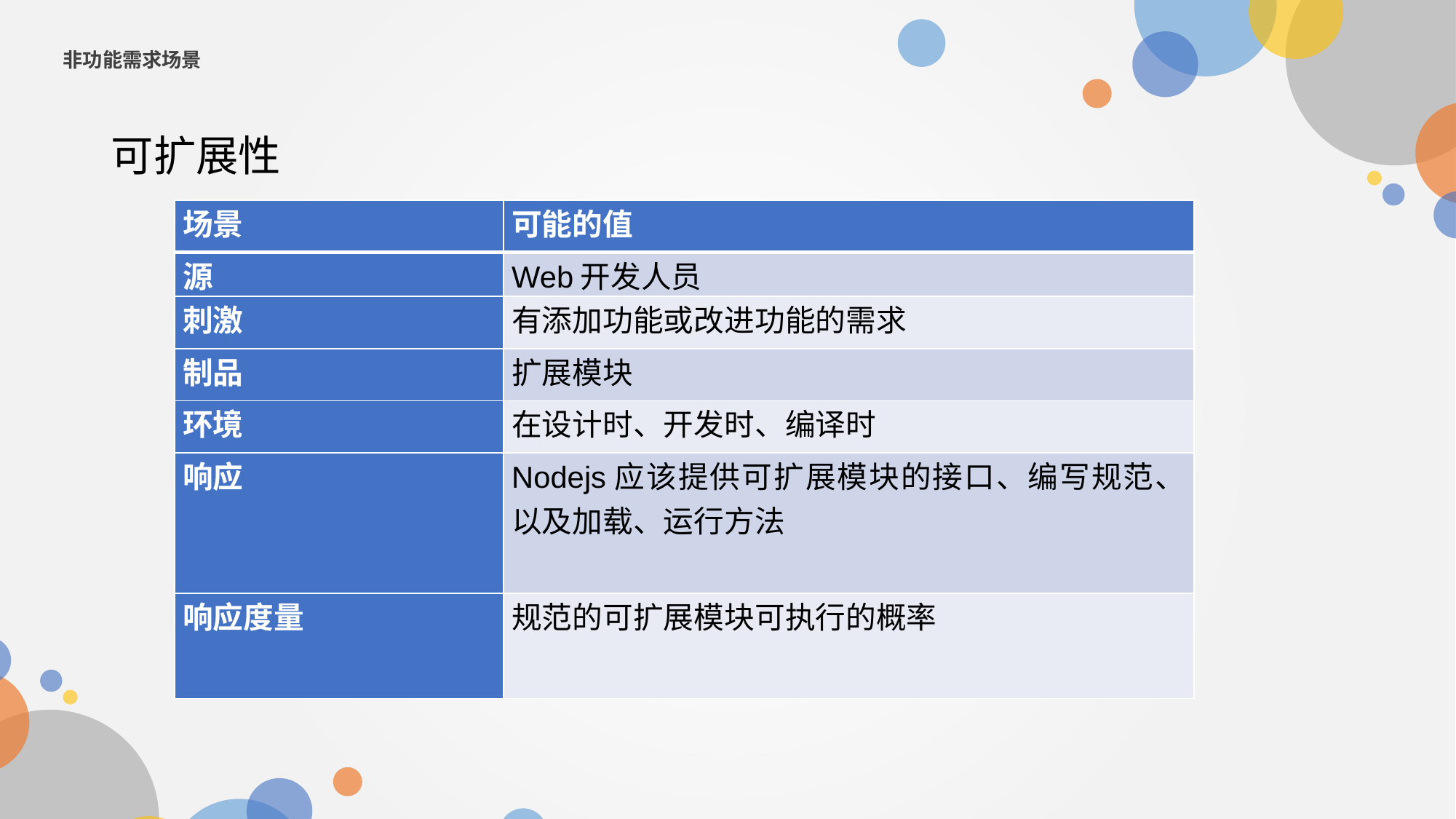

非功能需求场景
可扩展性
| 场景 | 可能的值 |
| --- | --- |
| 源 | Web开发人员 |
| 刺激 | 有添加功能或改进功能的需求 |
| 制品 | 扩展模块 |
| 环境 | 在设计时、开发时、编译时 |
| 响应 | Nodejs应该提供可扩展模块的接口、编写规范、以及加载、运行方法 |
| 响应度量 | 规范的可扩展模块可执行的概率 |